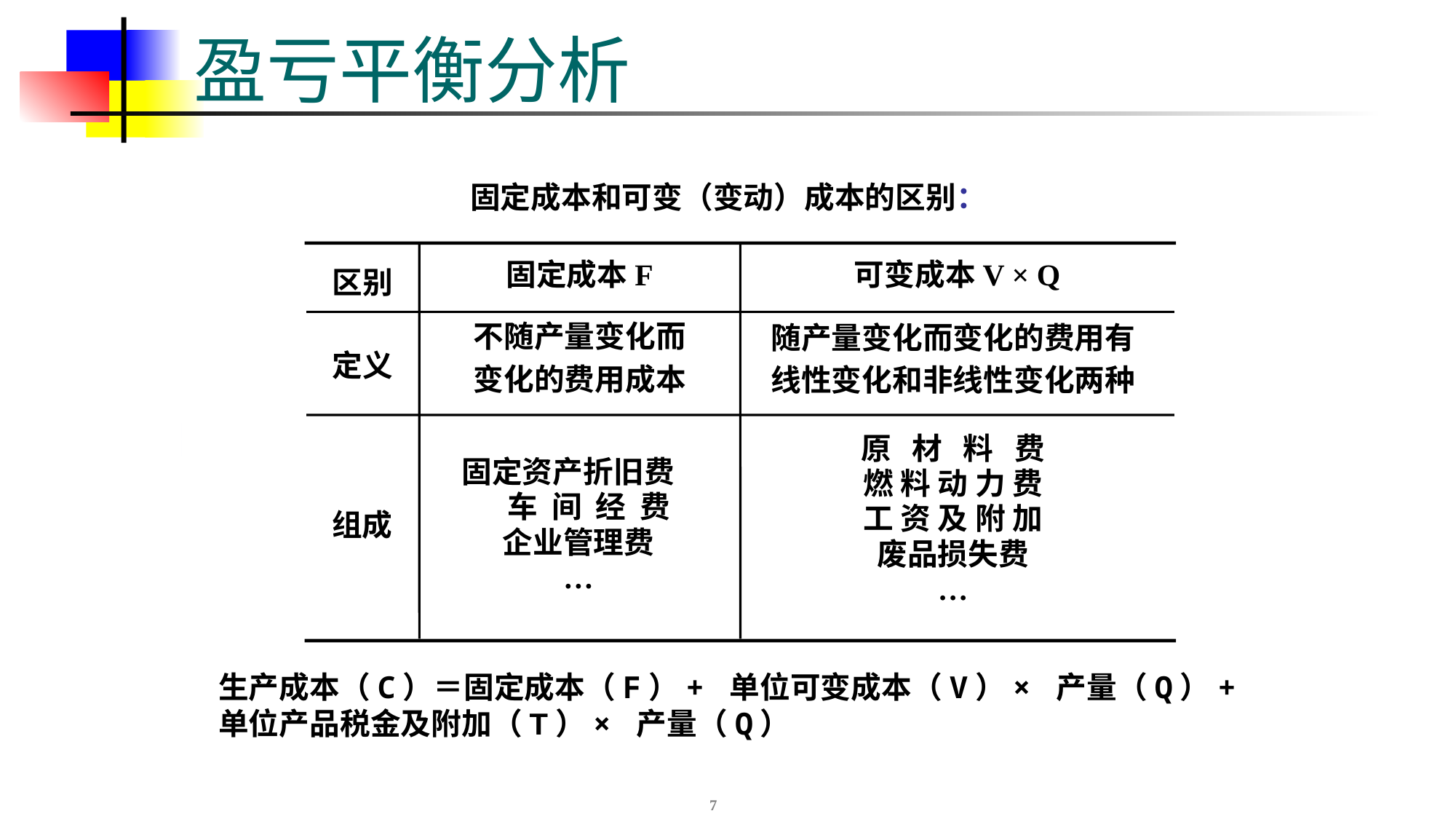

# 盈亏平衡分析
固定成本和可变（变动）成本的区别：
区别

固定成本F

可变成本V × Q

随产量变化而变化的费用有
线性变化和非线性变化两种
不随产量变化而
变化的费用成本
定义

原   材   料   费
燃 料 动 力 费
工 资 及 附 加
废品损失费
…
组成
固定资产折旧费
  车  间  经  费
企业管理费
…

生产成本（C）＝固定成本（F）+ 单位可变成本（V）× 产量（Q）+ 单位产品税金及附加（T）× 产量（Q）
7